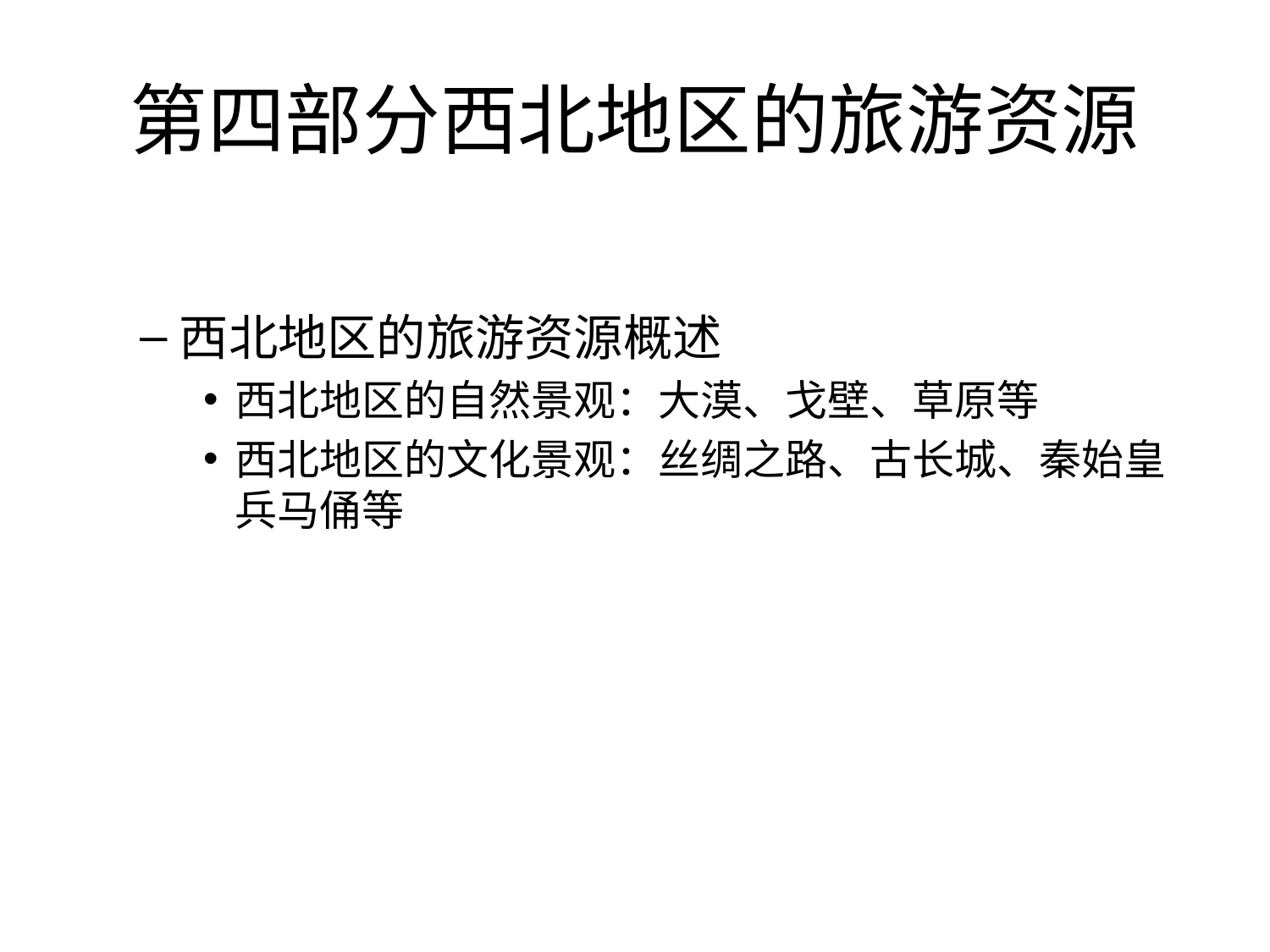

# 第四部分西北地区的旅游资源

西北地区的旅游资源概述
西北地区的自然景观：大漠、戈壁、草原等
西北地区的文化景观：丝绸之路、古长城、秦始皇兵马俑等